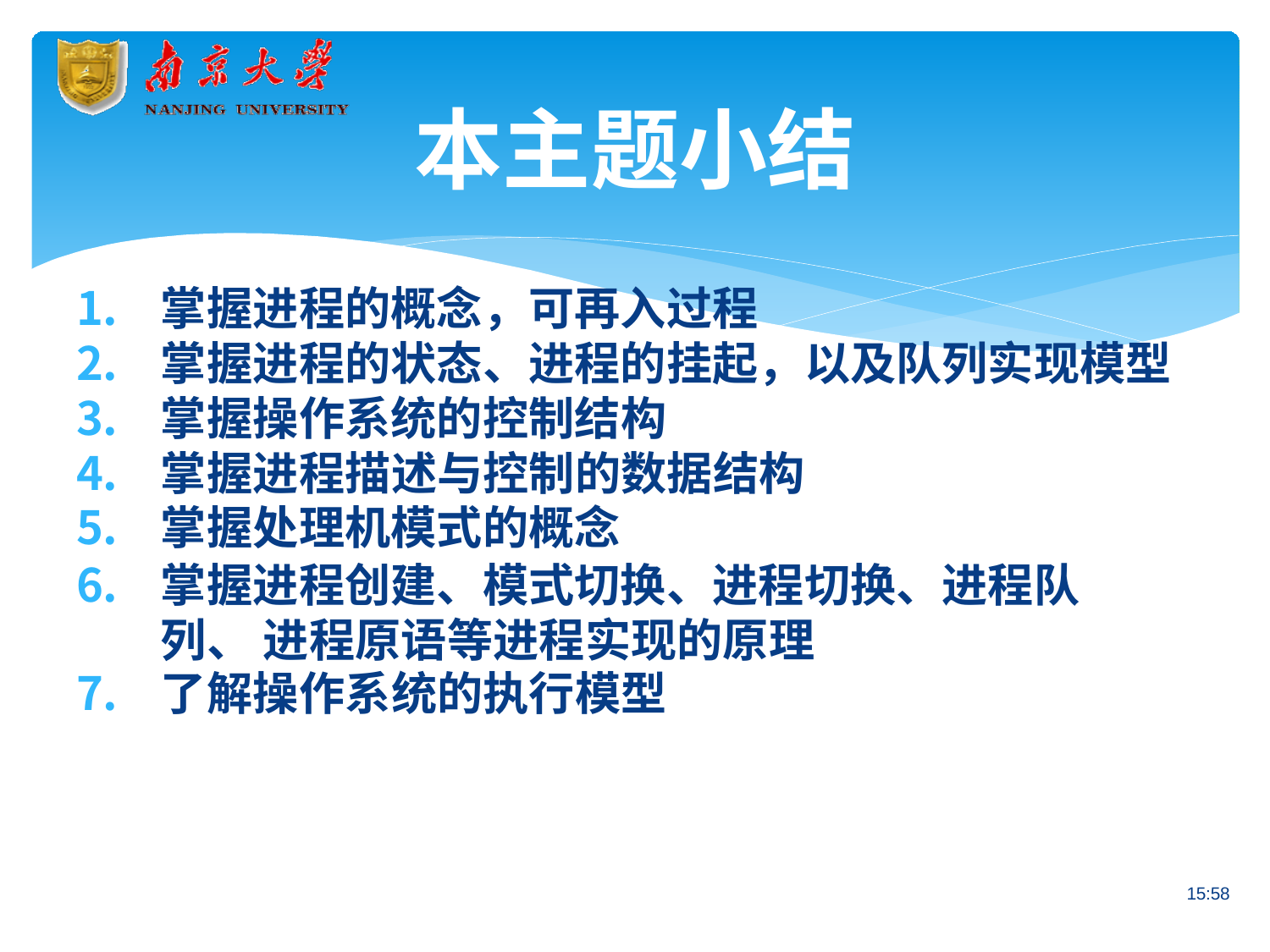

# 本主题小结
掌握进程的概念，可再入过程
掌握进程的状态、进程的挂起，以及队列实现模型
掌握操作系统的控制结构
掌握进程描述与控制的数据结构
掌握处理机模式的概念
掌握进程创建、模式切换、进程切换、进程队列、 进程原语等进程实现的原理
了解操作系统的执行模型
15:58